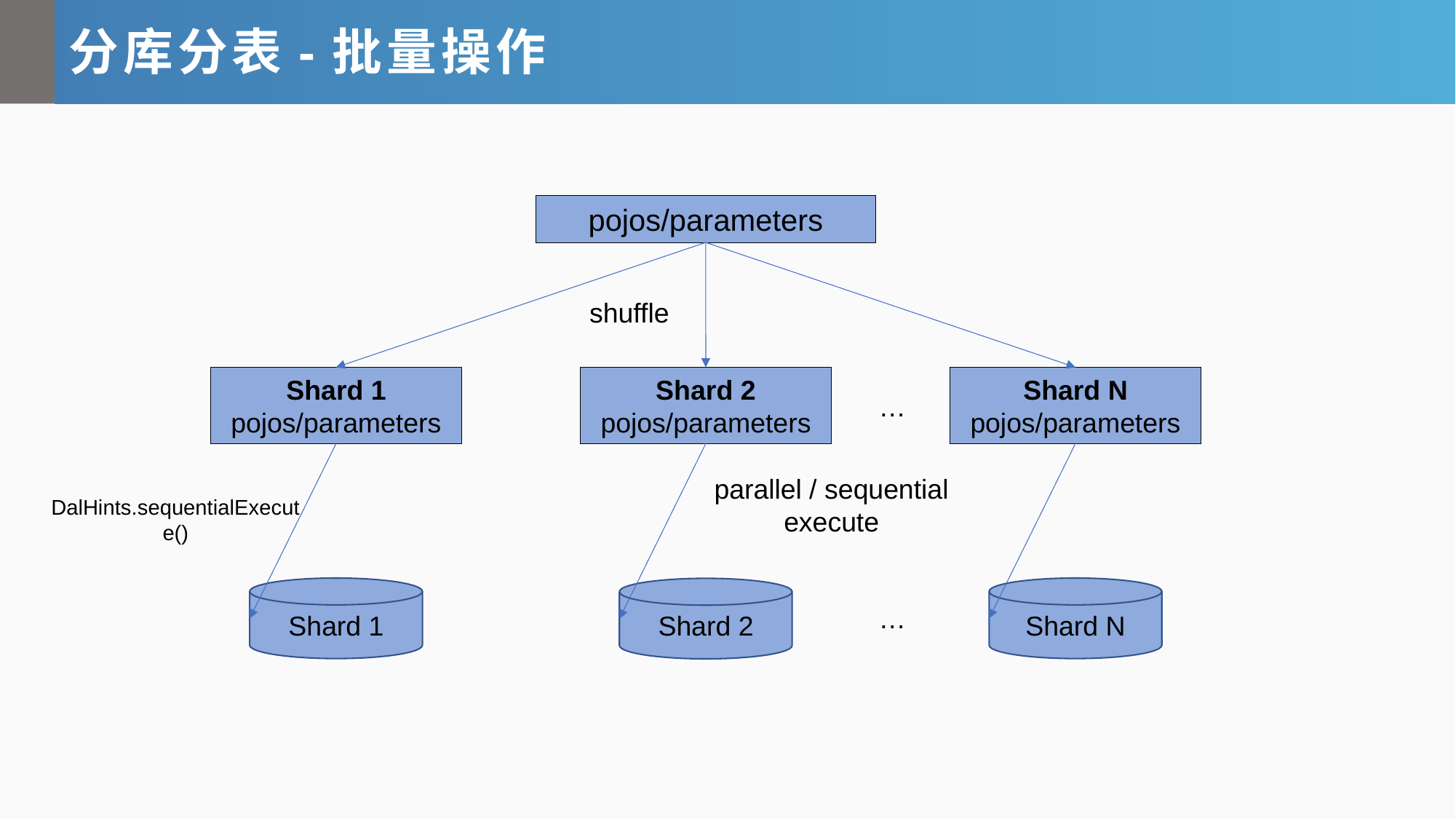

分库分表-批量操作
pojos/parameters
shuffle
Shard 1
pojos/parameters
Shard 2
pojos/parameters
Shard N
pojos/parameters
…
parallel / sequential execute
DalHints.sequentialExecute()
Shard 1
Shard N
Shard 2
…